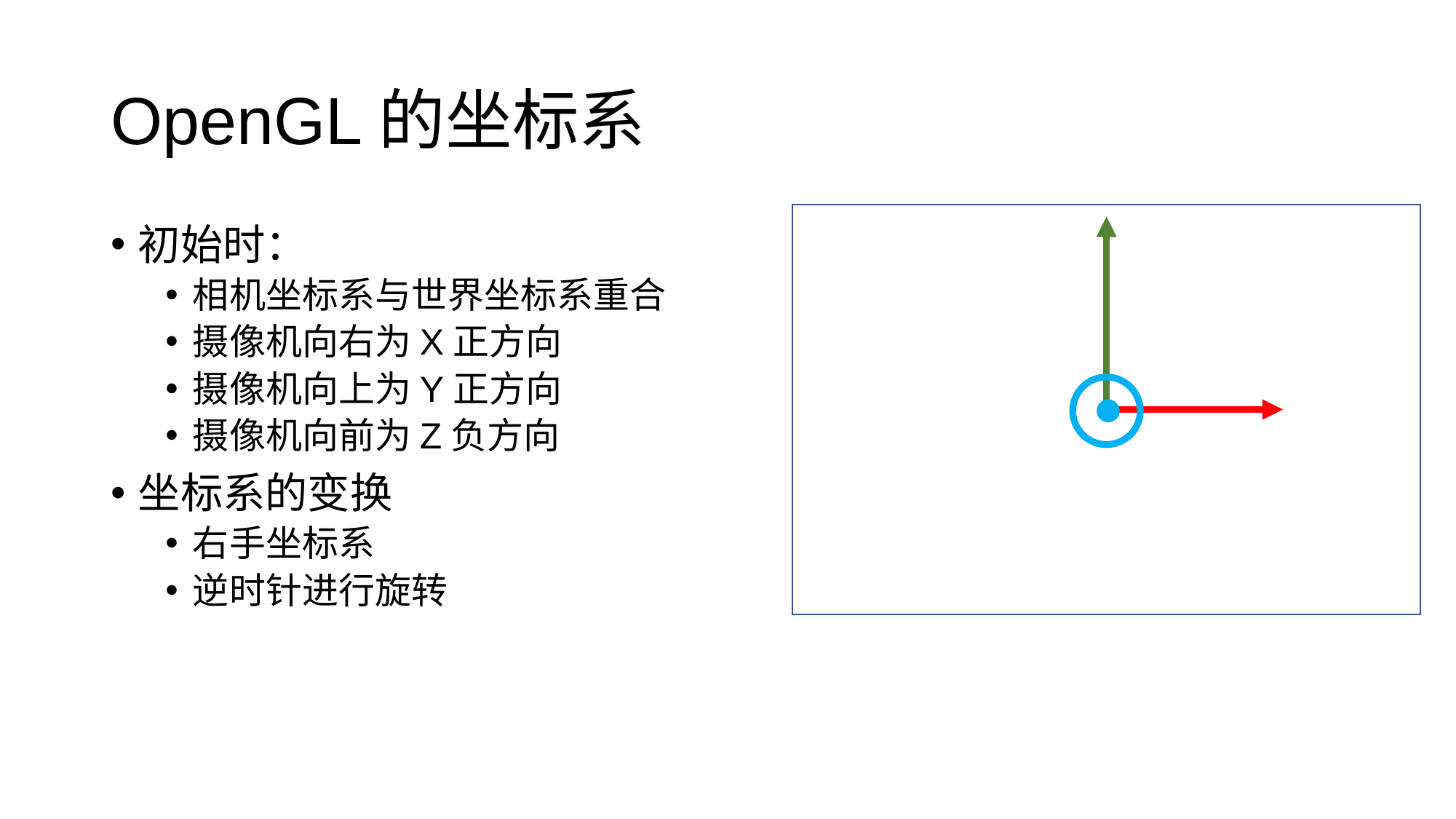

# OpenGL的坐标系

初始时：
相机坐标系与世界坐标系重合
摄像机向右为X正方向
摄像机向上为Y正方向
摄像机向前为Z负方向
坐标系的变换
右手坐标系
逆时针进行旋转